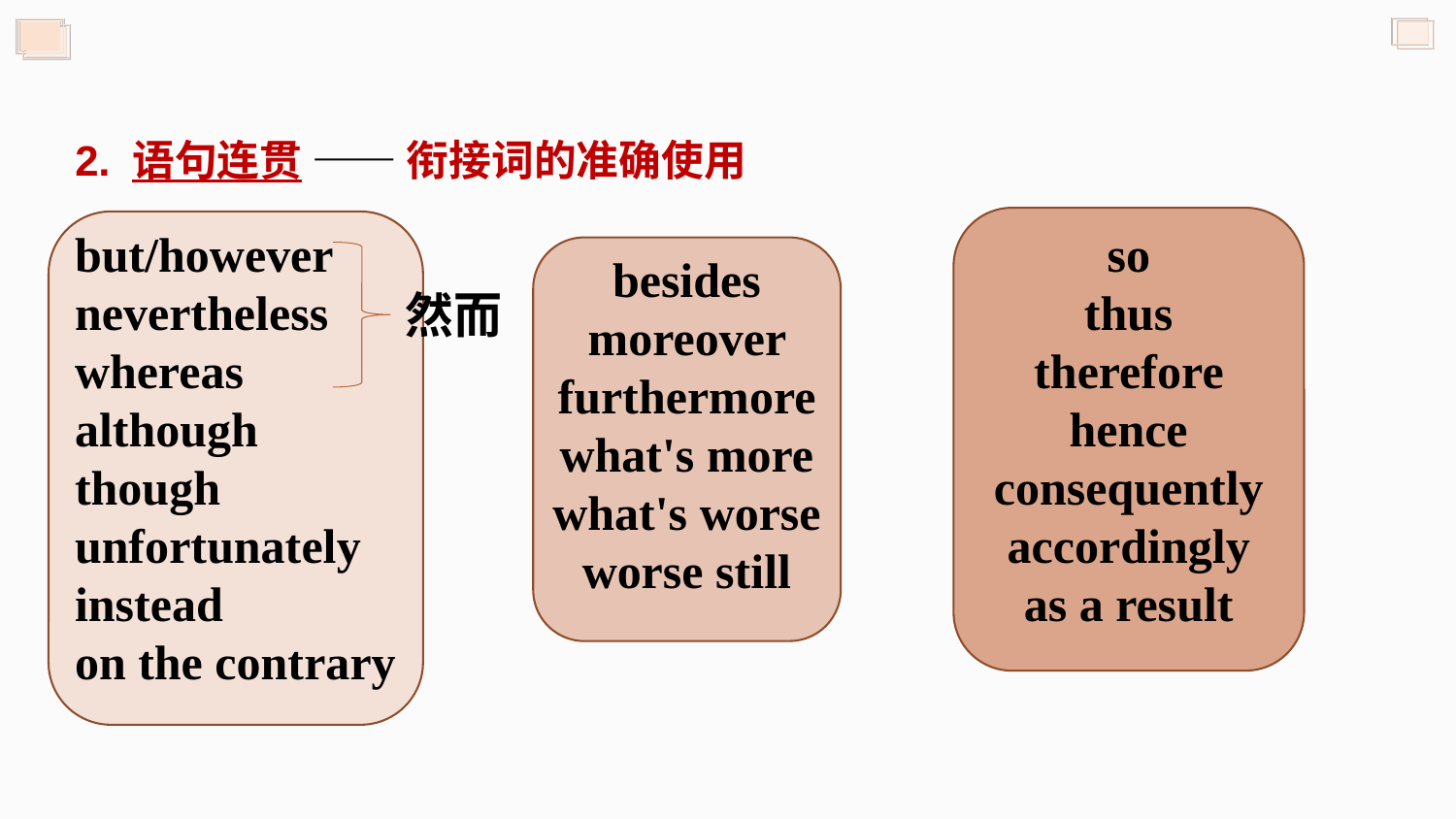

2. 语句连贯 —— 衔接词的准确使用

but/however
nevertheless
whereas
although
though
unfortunately
instead
on the contrary
so
thus
therefore
hence
consequently
accordingly
as a result

besides
moreover furthermore
what's more what's worse worse still

然而